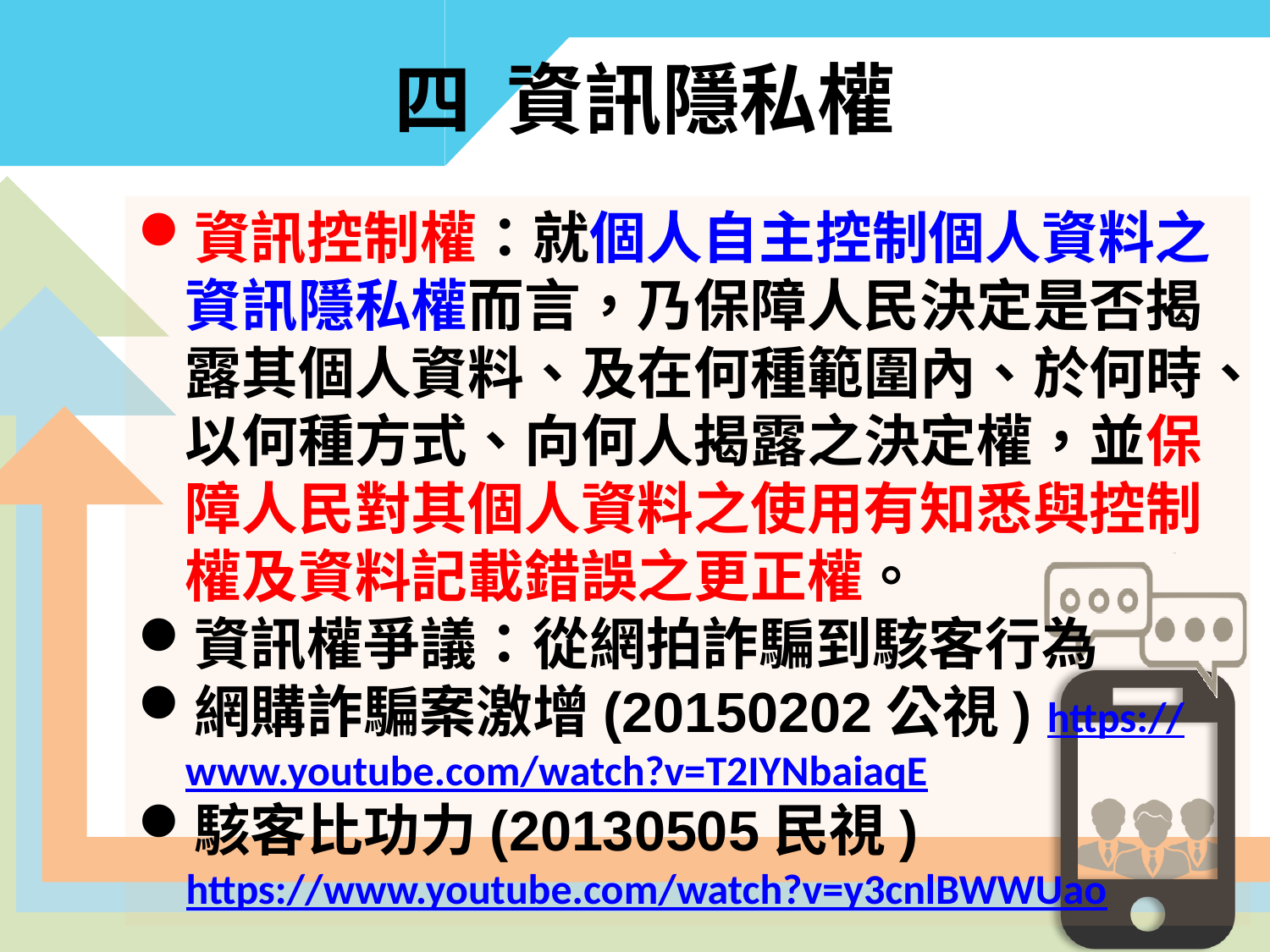

四  資訊隱私權
資訊控制權：就個人自主控制個人資料之資訊隱私權而言，乃保障人民決定是否揭露其個人資料、及在何種範圍內、於何時、以何種方式、向何人揭露之決定權，並保障人民對其個人資料之使用有知悉與控制權及資料記載錯誤之更正權。
資訊權爭議：從網拍詐騙到駭客行為
網購詐騙案激增(20150202公視) https://www.youtube.com/watch?v=T2IYNbaiaqE
駭客比功力(20130505民視)
      https://www.youtube.com/watch?v=y3cnlBWWUao